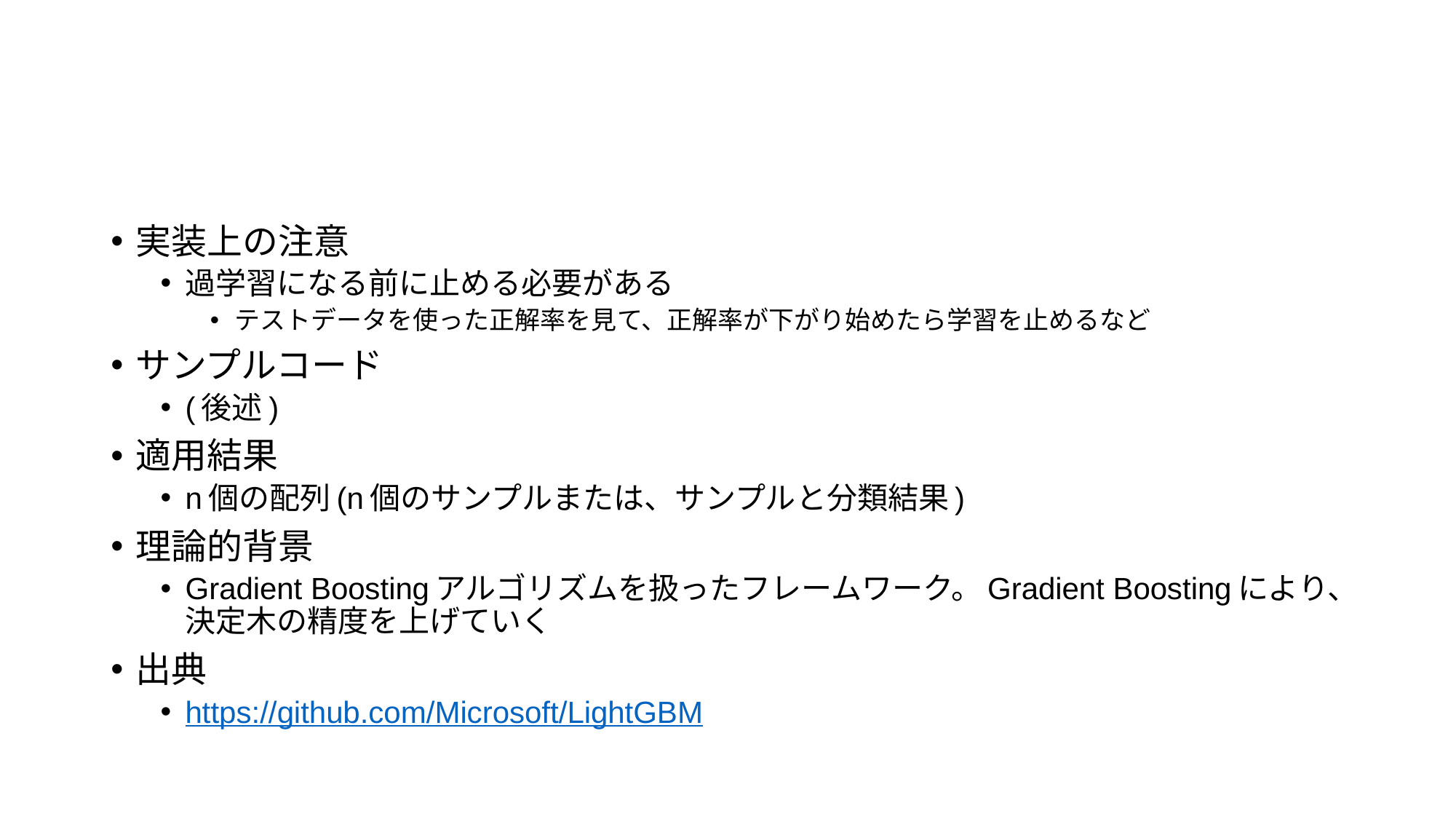

#
実装上の注意
過学習になる前に止める必要がある
テストデータを使った正解率を見て、正解率が下がり始めたら学習を止めるなど
サンプルコード
(後述)
適用結果
n個の配列(n個のサンプルまたは、サンプルと分類結果)
理論的背景
Gradient Boostingアルゴリズムを扱ったフレームワーク。Gradient Boostingにより、決定木の精度を上げていく
出典
https://github.com/Microsoft/LightGBM